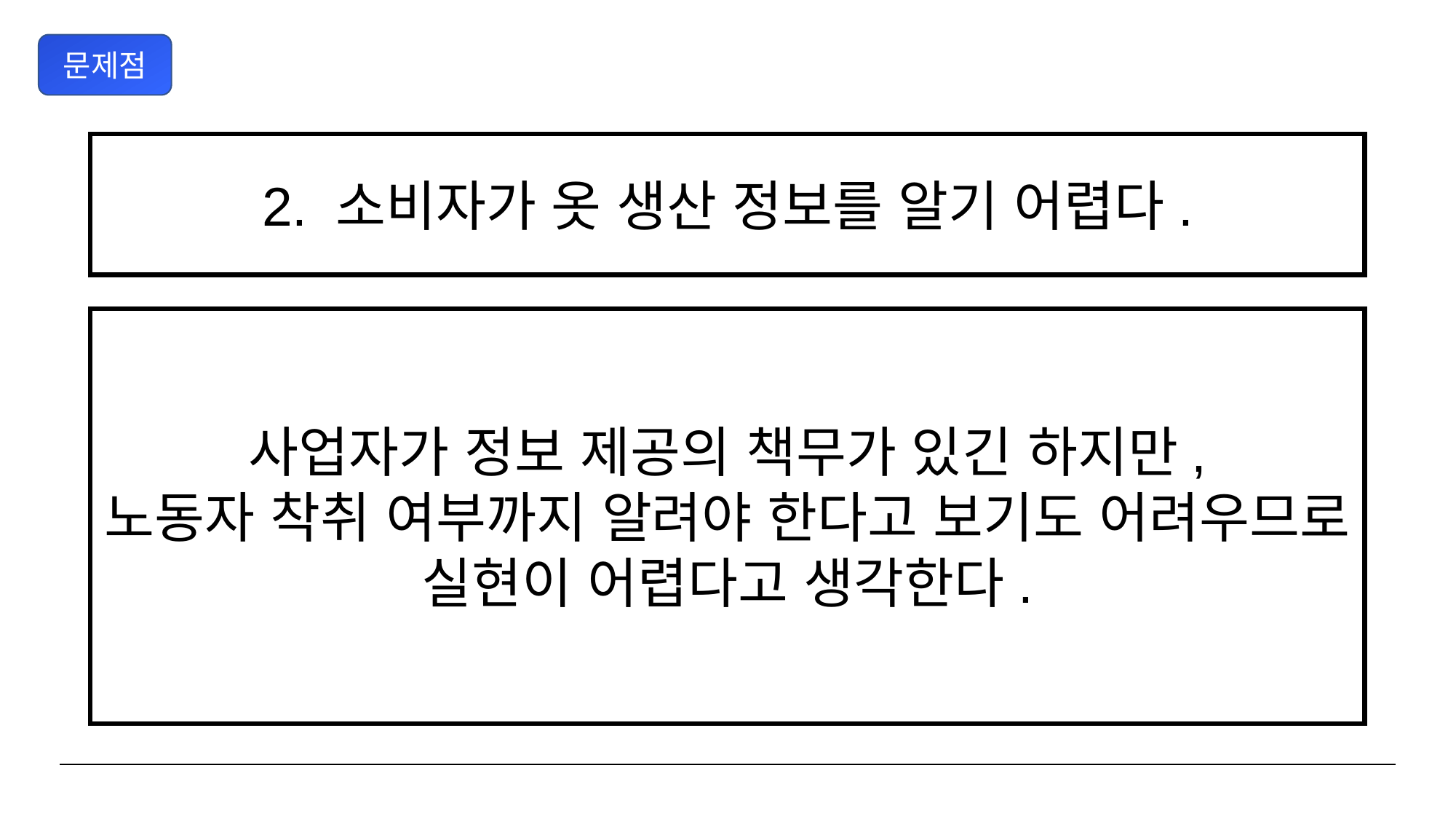

문제점
2. 소비자가 옷 생산 정보를 알기 어렵다.
사업자가 정보 제공의 책무가 있긴 하지만,
노동자 착취 여부까지 알려야 한다고 보기도 어려우므로
실현이 어렵다고 생각한다.